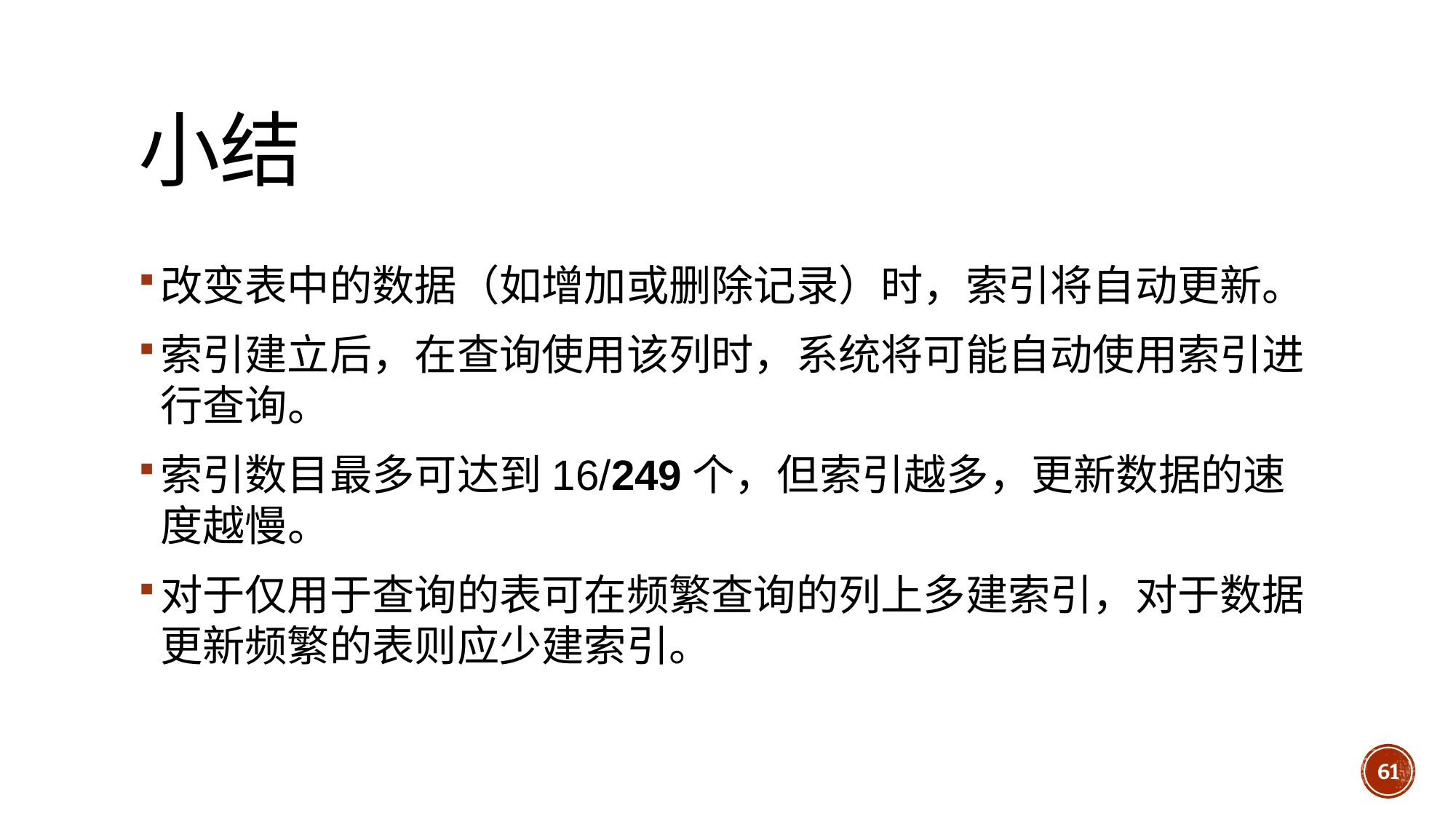

# 小结
改变表中的数据（如增加或删除记录）时，索引将自动更新。
索引建立后，在查询使用该列时，系统将可能自动使用索引进行查询。
索引数目最多可达到16/249个，但索引越多，更新数据的速度越慢。
对于仅用于查询的表可在频繁查询的列上多建索引，对于数据更新频繁的表则应少建索引。

61